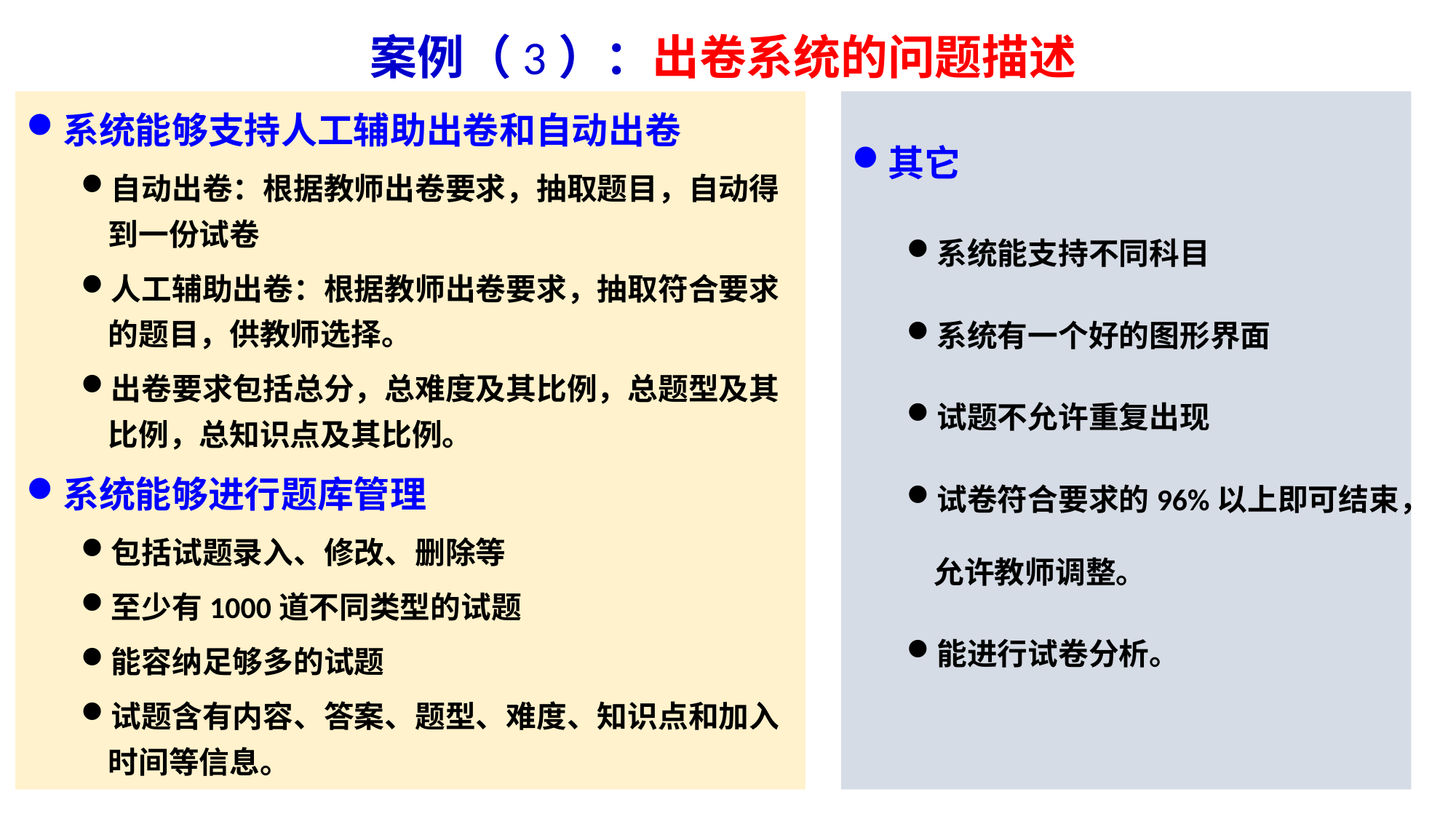

# 案例（3）：出卷系统的问题描述
系统能够支持人工辅助出卷和自动出卷
自动出卷：根据教师出卷要求，抽取题目，自动得到一份试卷
人工辅助出卷：根据教师出卷要求，抽取符合要求的题目，供教师选择。
出卷要求包括总分，总难度及其比例，总题型及其比例，总知识点及其比例。
系统能够进行题库管理
包括试题录入、修改、删除等
至少有1000道不同类型的试题
能容纳足够多的试题
试题含有内容、答案、题型、难度、知识点和加入时间等信息。
其它
系统能支持不同科目
系统有一个好的图形界面
试题不允许重复出现
试卷符合要求的96%以上即可结束，允许教师调整。
能进行试卷分析。